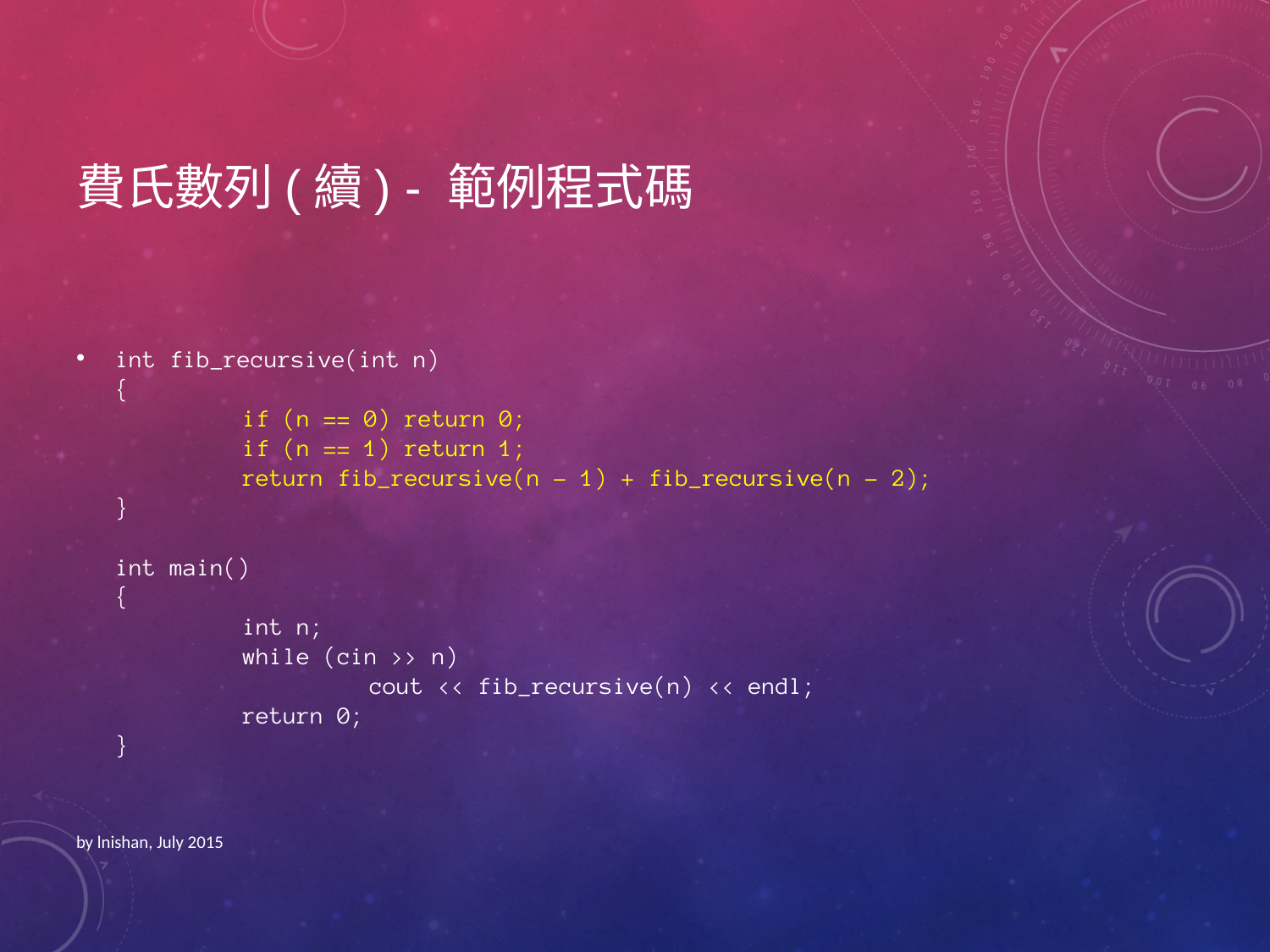

# 費氏數列(續) - 範例程式碼
int fib_recursive(int n)
{
	if (n == 0) return 0;
	if (n == 1) return 1;
	return fib_recursive(n - 1) + fib_recursive(n - 2);
}
int main()
{
	int n;
	while (cin >> n)
		cout << fib_recursive(n) << endl;
	return 0;
}
by lnishan, July 2015